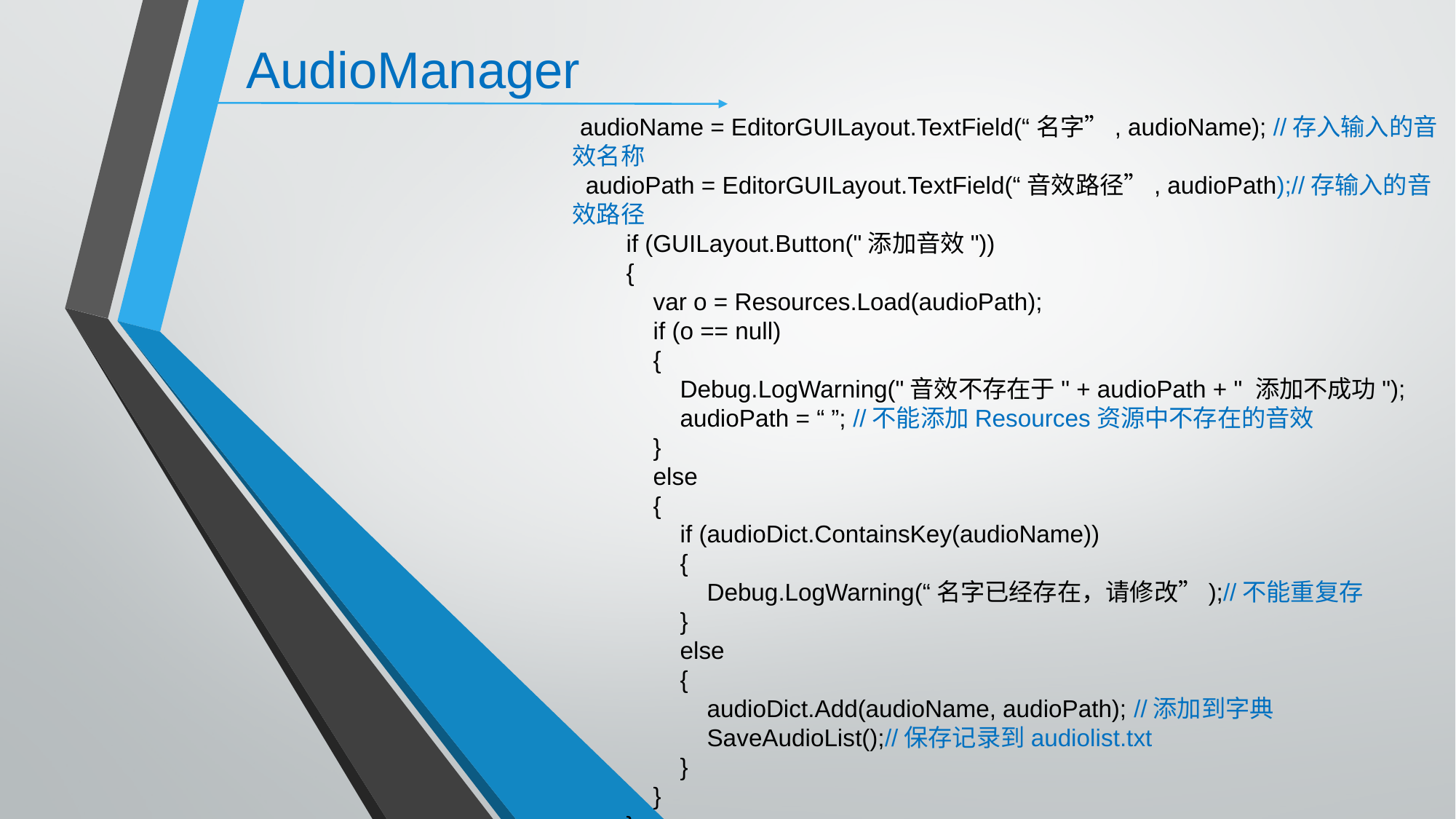

# AudioManager
 audioName = EditorGUILayout.TextField(“名字”, audioName); //存入输入的音效名称
  audioPath = EditorGUILayout.TextField(“音效路径”, audioPath);//存输入的音效路径
        if (GUILayout.Button("添加音效"))
        {
            var o = Resources.Load(audioPath);
            if (o == null)
            {
                Debug.LogWarning("音效不存在于" + audioPath + " 添加不成功");
                audioPath = “ ”; //不能添加Resources资源中不存在的音效
            }
            else
            {
                if (audioDict.ContainsKey(audioName))
                {
                    Debug.LogWarning(“名字已经存在，请修改”);//不能重复存
                }
                else
                {
                    audioDict.Add(audioName, audioPath); //添加到字典
                    SaveAudioList();//保存记录到audiolist.txt
                }
            }
        }